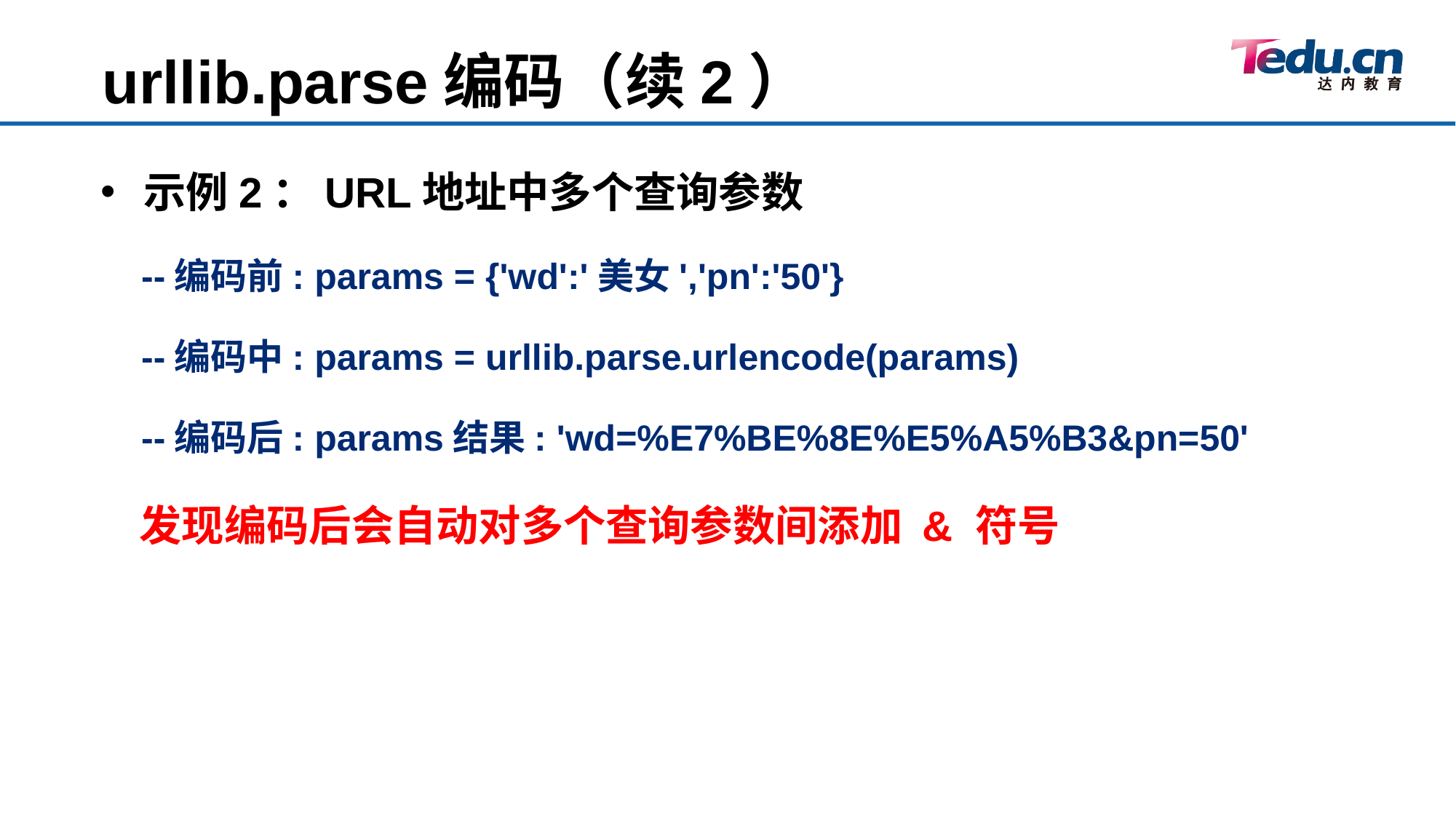

urllib.parse编码（续2）
示例2：URL地址中多个查询参数
    --编码前: params = {'wd':'美女','pn':'50'}
    --编码中: params = urllib.parse.urlencode(params)
    --编码后: params结果: 'wd=%E7%BE%8E%E5%A5%B3&pn=50'
   发现编码后会自动对多个查询参数间添加 & 符号